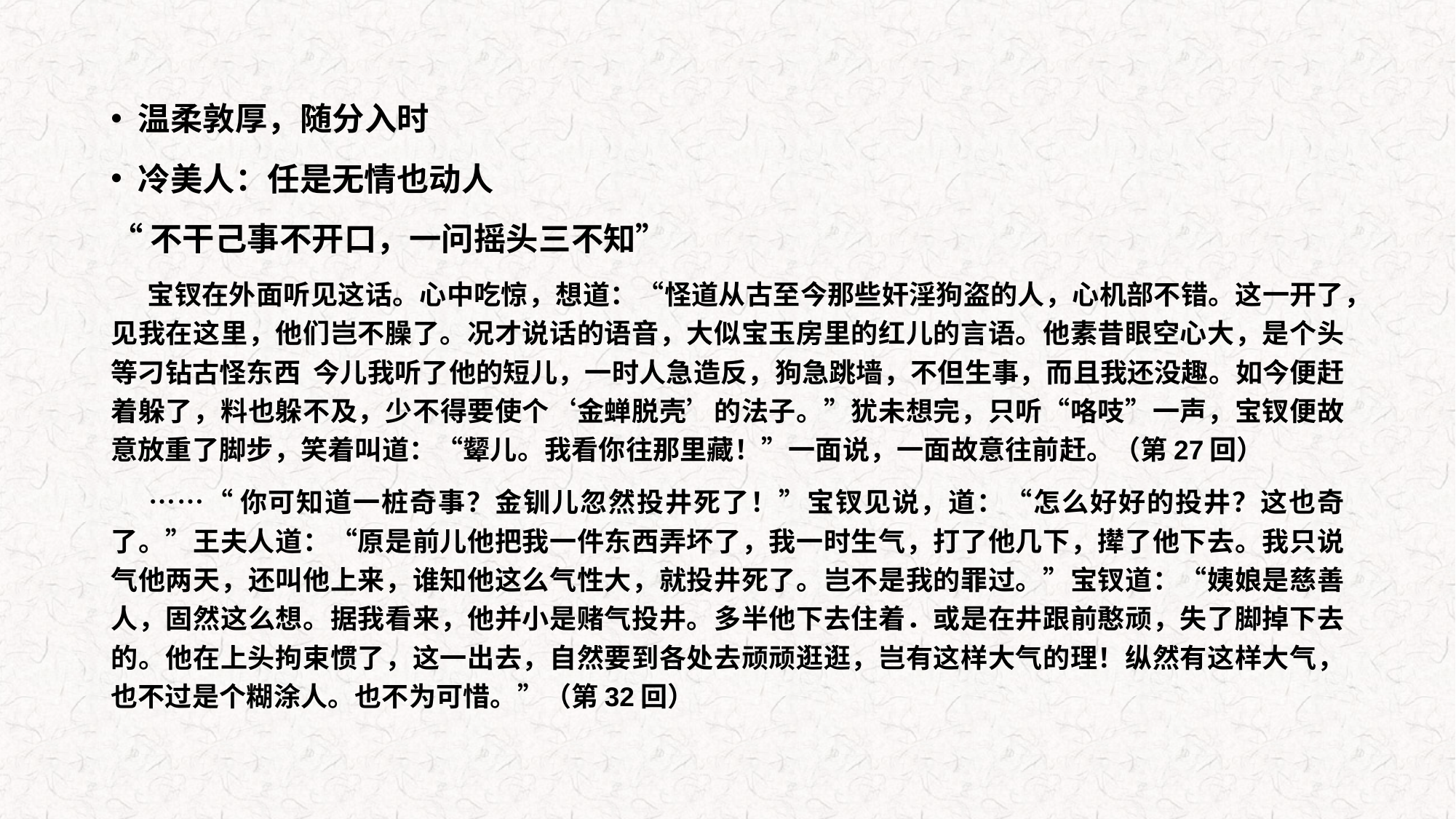

温柔敦厚，随分入时
冷美人：任是无情也动人
“不干己事不开口，一问摇头三不知”
     宝钗在外面听见这话。心中吃惊，想道：“怪道从古至今那些奸淫狗盗的人，心机部不错。这一开了，见我在这里，他们岂不臊了。况才说话的语音，大似宝玉房里的红儿的言语。他素昔眼空心大，是个头等刁钻古怪东西  今儿我听了他的短儿，一时人急造反，狗急跳墙，不但生事，而且我还没趣。如今便赶着躲了，料也躲不及，少不得要使个‘金蝉脱壳’的法子。”犹未想完，只听“咯吱”一声，宝钗便故意放重了脚步，笑着叫道：“颦儿。我看你往那里藏！”一面说，一面故意往前赶。（第27回）
     ……“你可知道一桩奇事？金钏儿忽然投井死了！”宝钗见说，道：“怎么好好的投井？这也奇了。”王夫人道：“原是前儿他把我一件东西弄坏了，我一时生气，打了他几下，撵了他下去。我只说气他两天，还叫他上来，谁知他这么气性大，就投井死了。岂不是我的罪过。”宝钗道：“姨娘是慈善人，固然这么想。据我看来，他并小是赌气投井。多半他下去住着．或是在井跟前憨顽，失了脚掉下去的。他在上头拘束惯了，这一出去，自然要到各处去顽顽逛逛，岂有这样大气的理！纵然有这样大气，也不过是个糊涂人。也不为可惜。”（第32回）